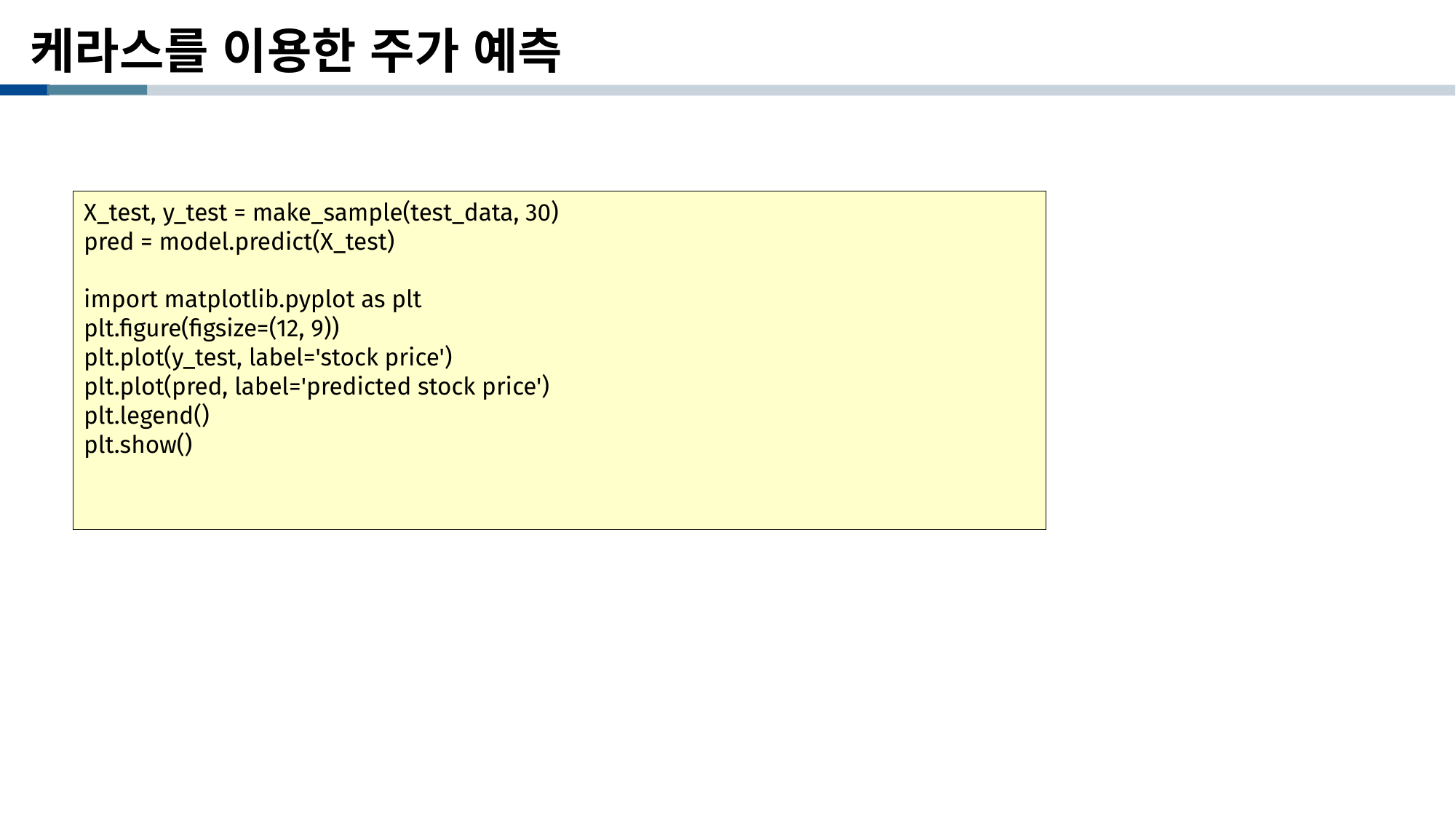

# 케라스를 이용한 주가 예측
X_test, y_test = make_sample(test_data, 30)
pred = model.predict(X_test)

import matplotlib.pyplot as plt
plt.figure(figsize=(12, 9))
plt.plot(y_test, label='stock price')
plt.plot(pred, label='predicted stock price')
plt.legend()
plt.show()